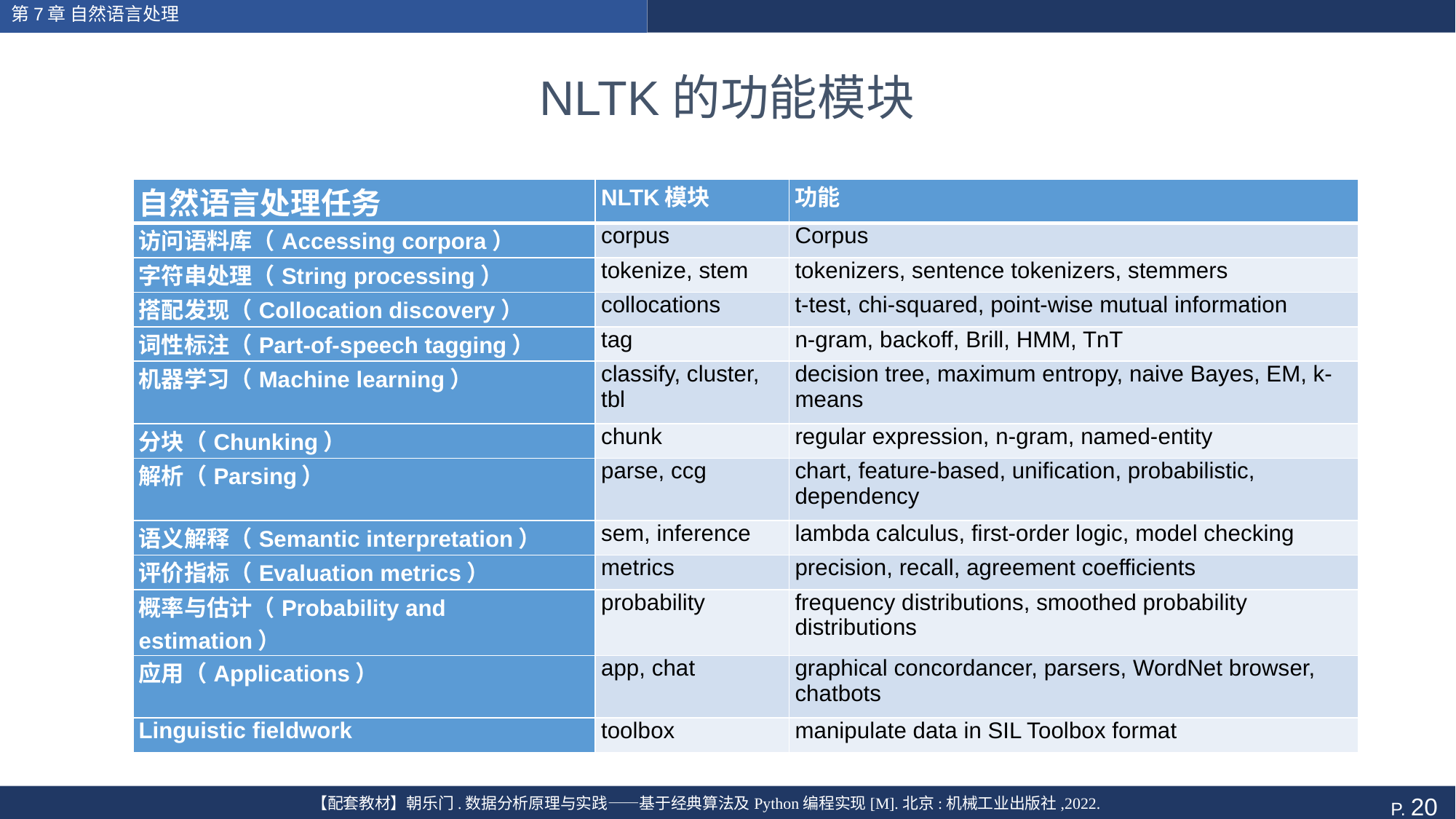

第7章 自然语言处理

# NLTK的功能模块
| 自然语言处理任务 | NLTK模块 | 功能 |
| --- | --- | --- |
| 访问语料库（Accessing corpora） | corpus | Corpus |
| 字符串处理（String processing） | tokenize, stem | tokenizers, sentence tokenizers, stemmers |
| 搭配发现（Collocation discovery） | collocations | t-test, chi-squared, point-wise mutual information |
| 词性标注（Part-of-speech tagging） | tag | n-gram, backoff, Brill, HMM, TnT |
| 机器学习（Machine learning） | classify, cluster, tbl | decision tree, maximum entropy, naive Bayes, EM, k-means |
| 分块（Chunking） | chunk | regular expression, n-gram, named-entity |
| 解析（Parsing） | parse, ccg | chart, feature-based, unification, probabilistic, dependency |
| 语义解释（Semantic interpretation） | sem, inference | lambda calculus, first-order logic, model checking |
| 评价指标（Evaluation metrics） | metrics | precision, recall, agreement coefficients |
| 概率与估计（Probability and estimation） | probability | frequency distributions, smoothed probability distributions |
| 应用（Applications） | app, chat | graphical concordancer, parsers, WordNet browser, chatbots |
| Linguistic fieldwork | toolbox | manipulate data in SIL Toolbox format |